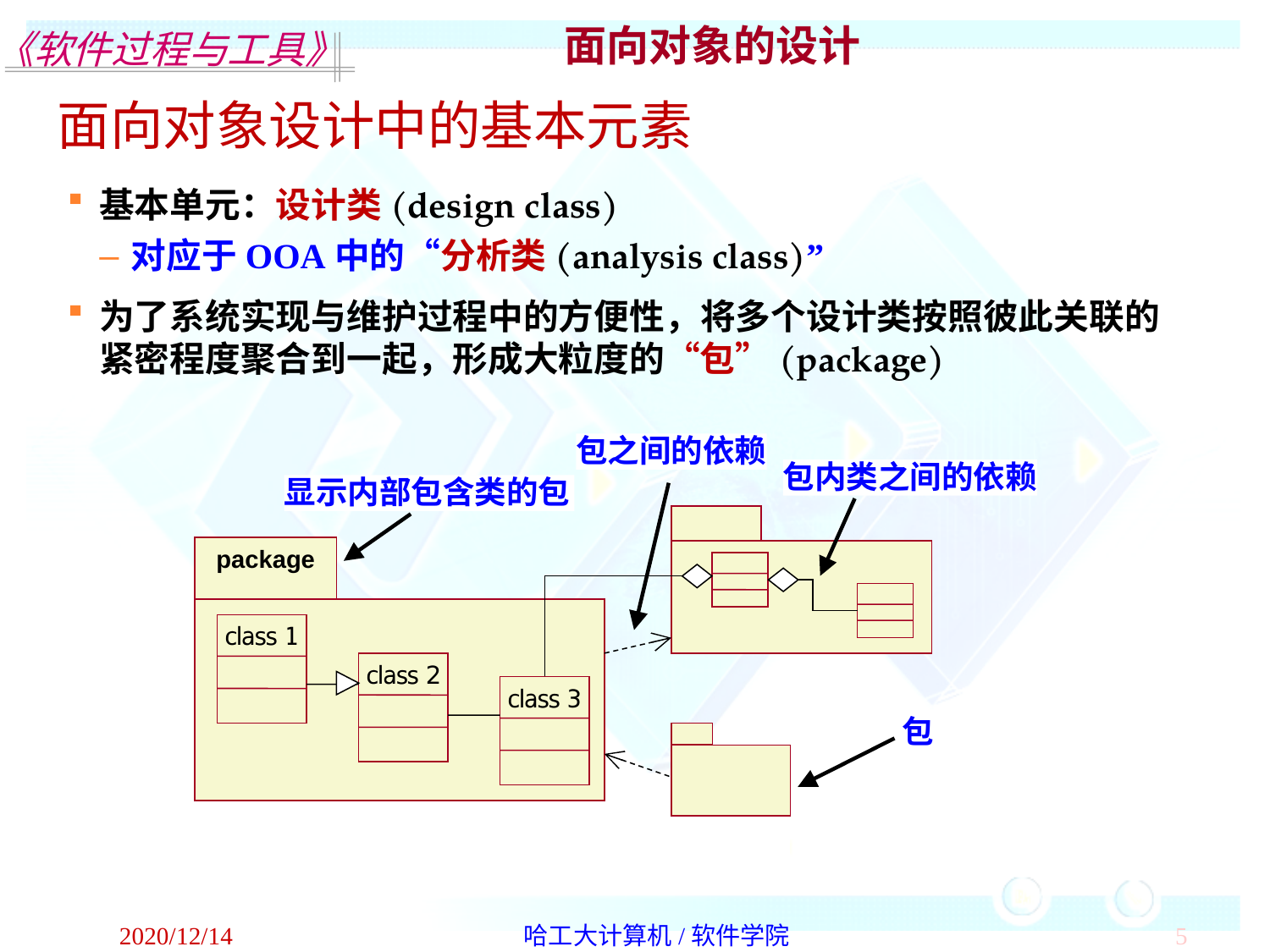

面向对象的设计
面向对象设计中的基本元素
基本单元：设计类(design class)
对应于OOA中的“分析类(analysis class)”
为了系统实现与维护过程中的方便性，将多个设计类按照彼此关联的紧密程度聚合到一起，形成大粒度的“包”(package)
包之间的依赖
包内类之间的依赖
显示内部包含类的包

package

class 1

class 2

class 3

包